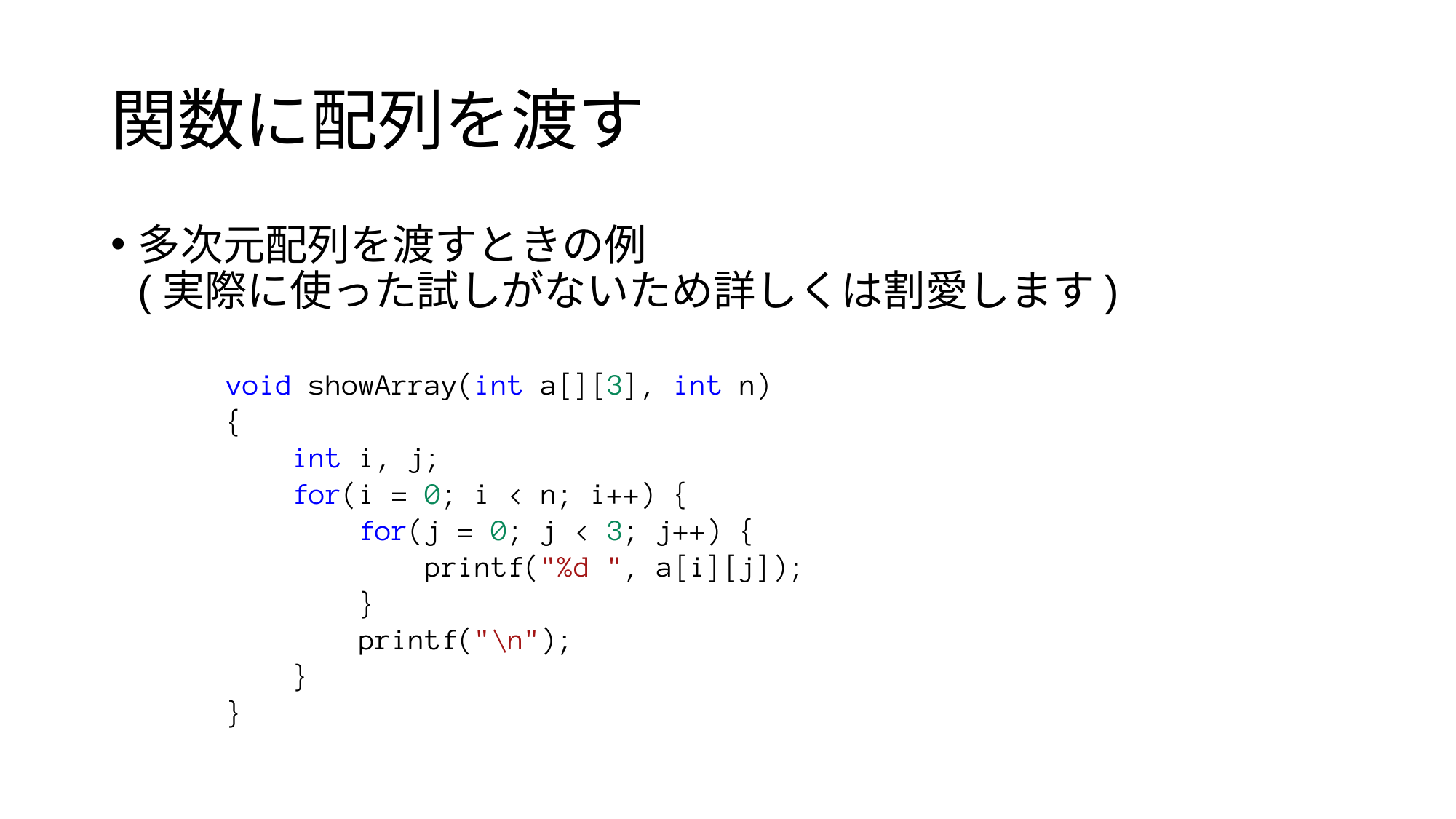

# 関数に配列を渡す
多次元配列を渡すときの例
(実際に使った試しがないため詳しくは割愛します)

void showArray(int a[][3], int n)
{
    int i, j;
    for(i = 0; i < n; i++) {
        for(j = 0; j < 3; j++) {
            printf("%d ", a[i][j]);
        }
        printf("\n");
    }
}